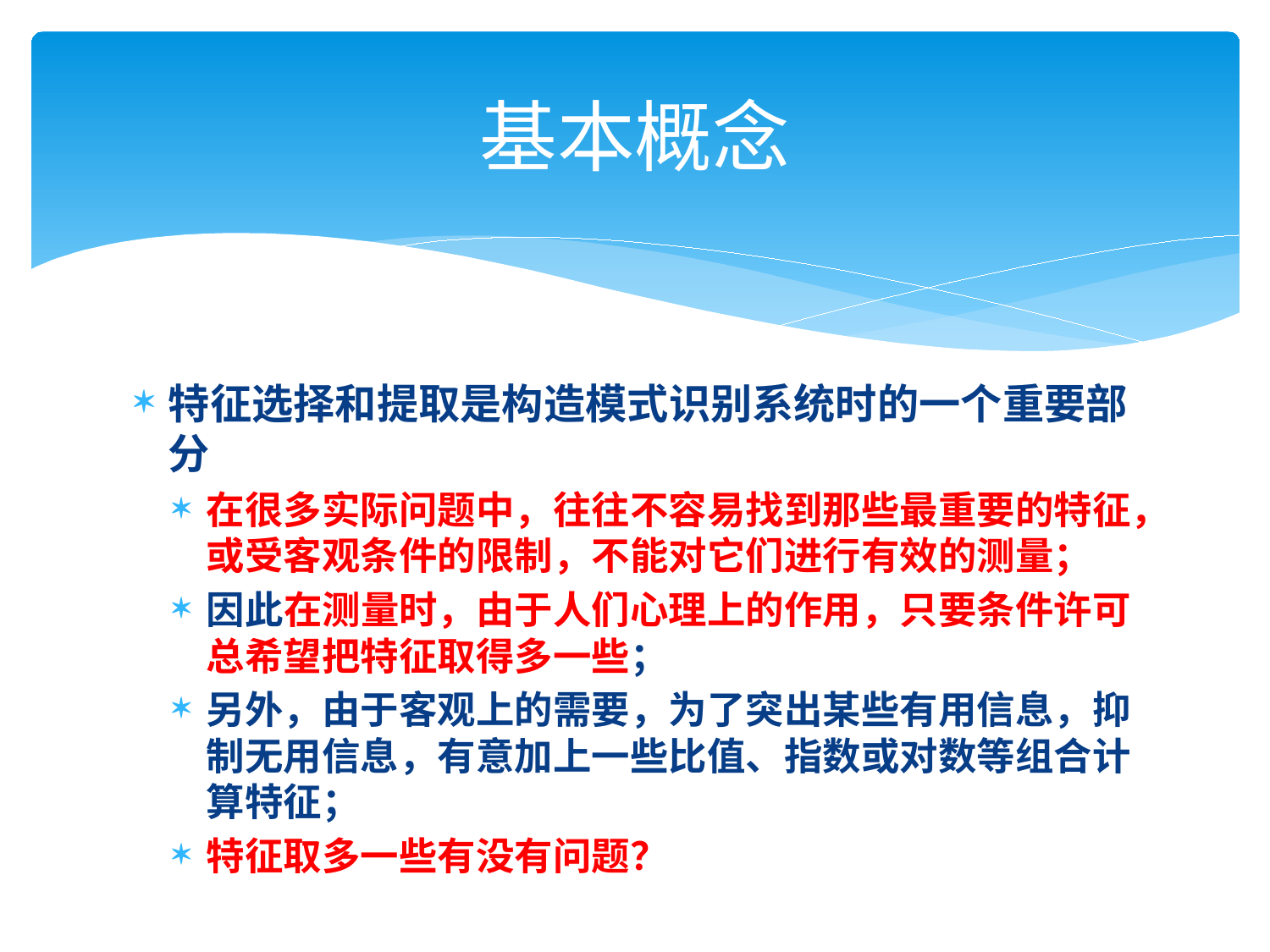

# 基本概念
特征选择和提取是构造模式识别系统时的一个重要部分
在很多实际问题中，往往不容易找到那些最重要的特征，或受客观条件的限制，不能对它们进行有效的测量；
因此在测量时，由于人们心理上的作用，只要条件许可总希望把特征取得多一些；
另外，由于客观上的需要，为了突出某些有用信息，抑制无用信息，有意加上一些比值、指数或对数等组合计算特征；
特征取多一些有没有问题？